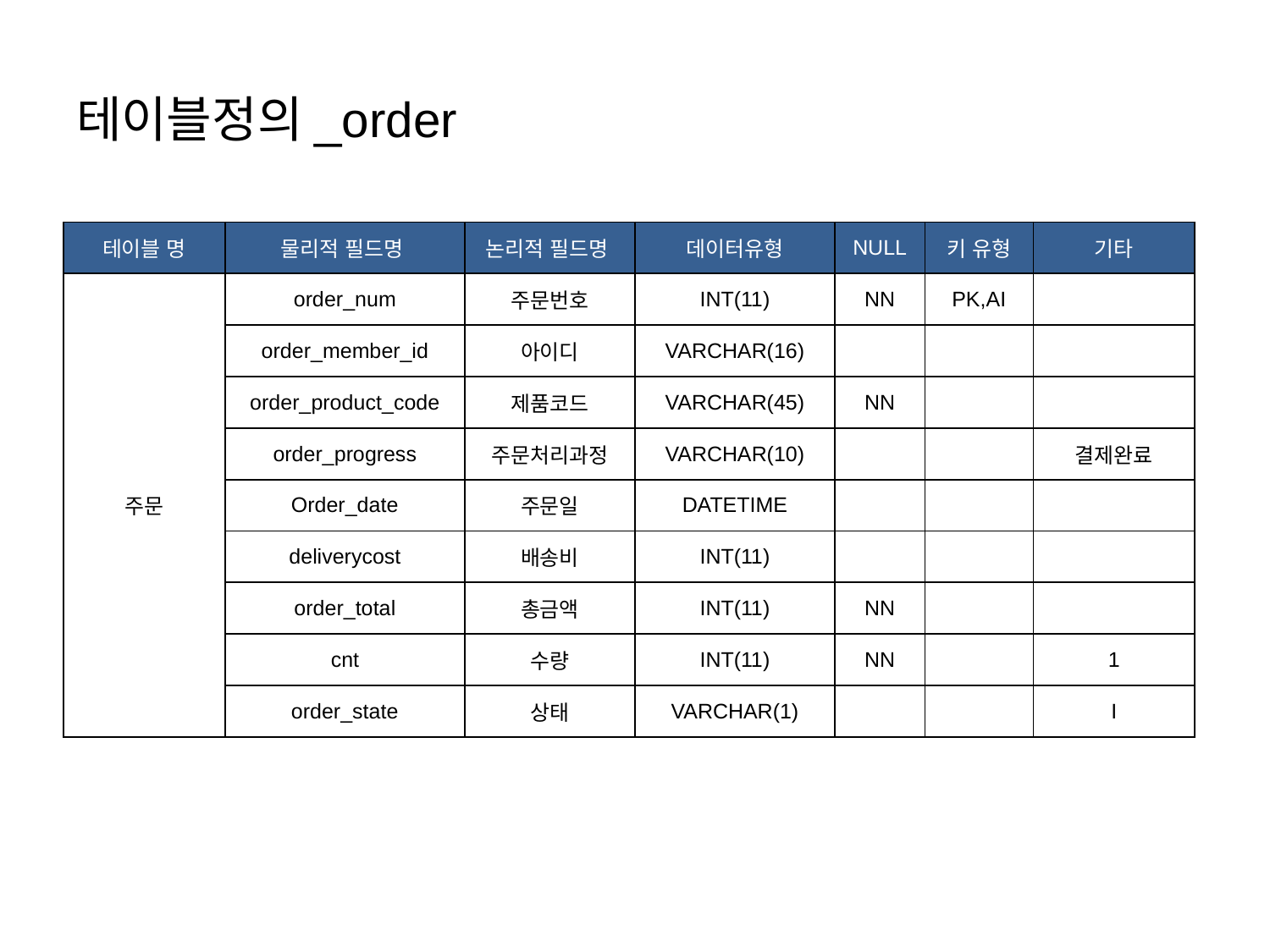

# 테이블정의_order
| 테이블 명 | 물리적 필드명 | 논리적 필드명 | 데이터유형 | NULL | 키 유형 | 기타 |
| --- | --- | --- | --- | --- | --- | --- |
| 주문 | order\_num | 주문번호 | INT(11) | NN | PK,AI |  |
|  | order\_member\_id | 아이디 | VARCHAR(16) |  |  |  |
|  | order\_product\_code | 제품코드 | VARCHAR(45) | NN |  |  |
|  | order\_progress | 주문처리과정 | VARCHAR(10) |  |  | 결제완료 |
|  | Order\_date | 주문일 | DATETIME |  |  |  |
|  | deliverycost | 배송비 | INT(11) |  |  |  |
|  | order\_total | 총금액 | INT(11) | NN |  |  |
|  | cnt | 수량 | INT(11) | NN |  | 1 |
|  | order\_state | 상태 | VARCHAR(1) |  |  | I |